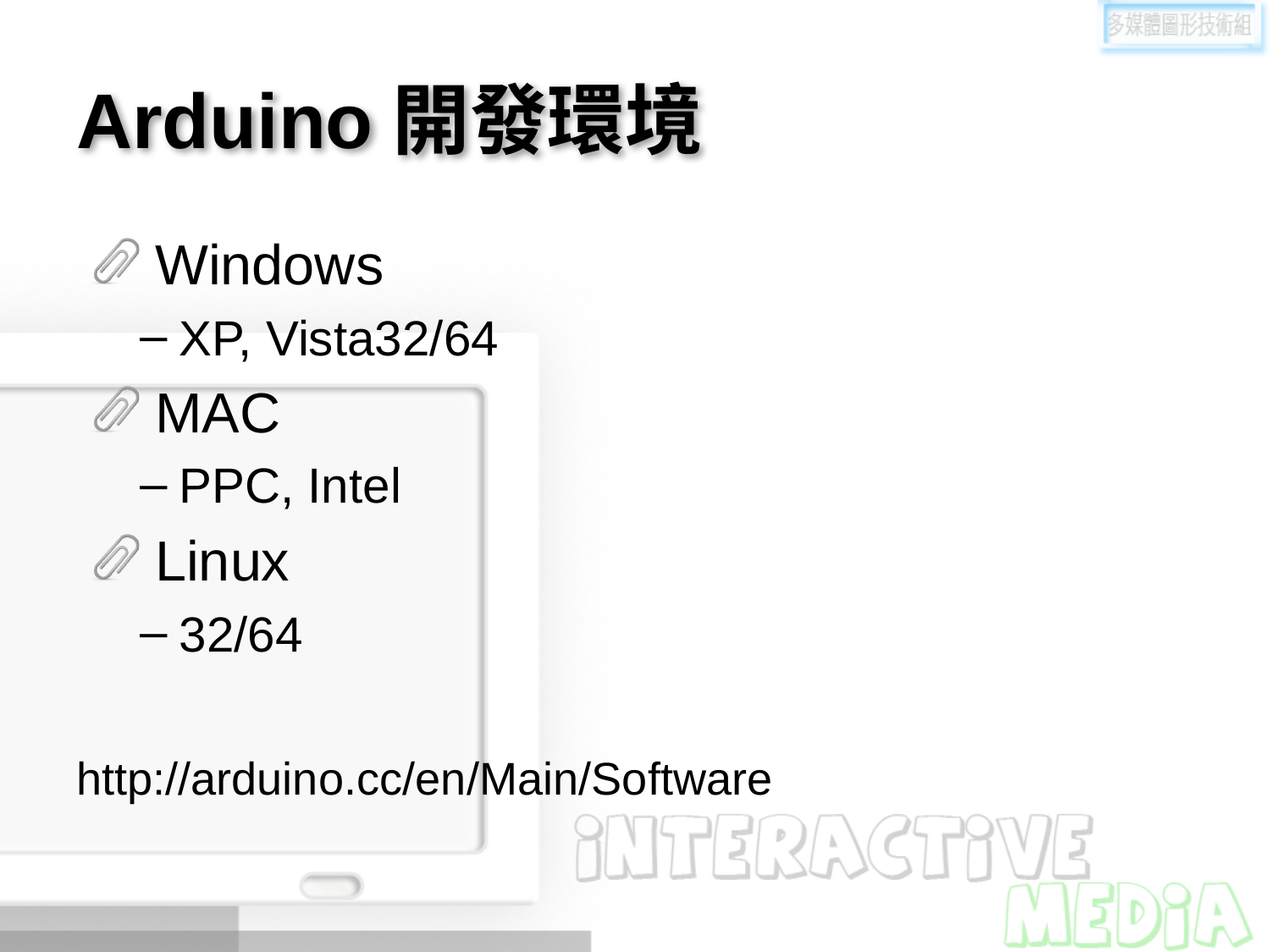

# Arduino開發環境
Windows
XP, Vista32/64
MAC
PPC, Intel
Linux
32/64

http://arduino.cc/en/Main/Software